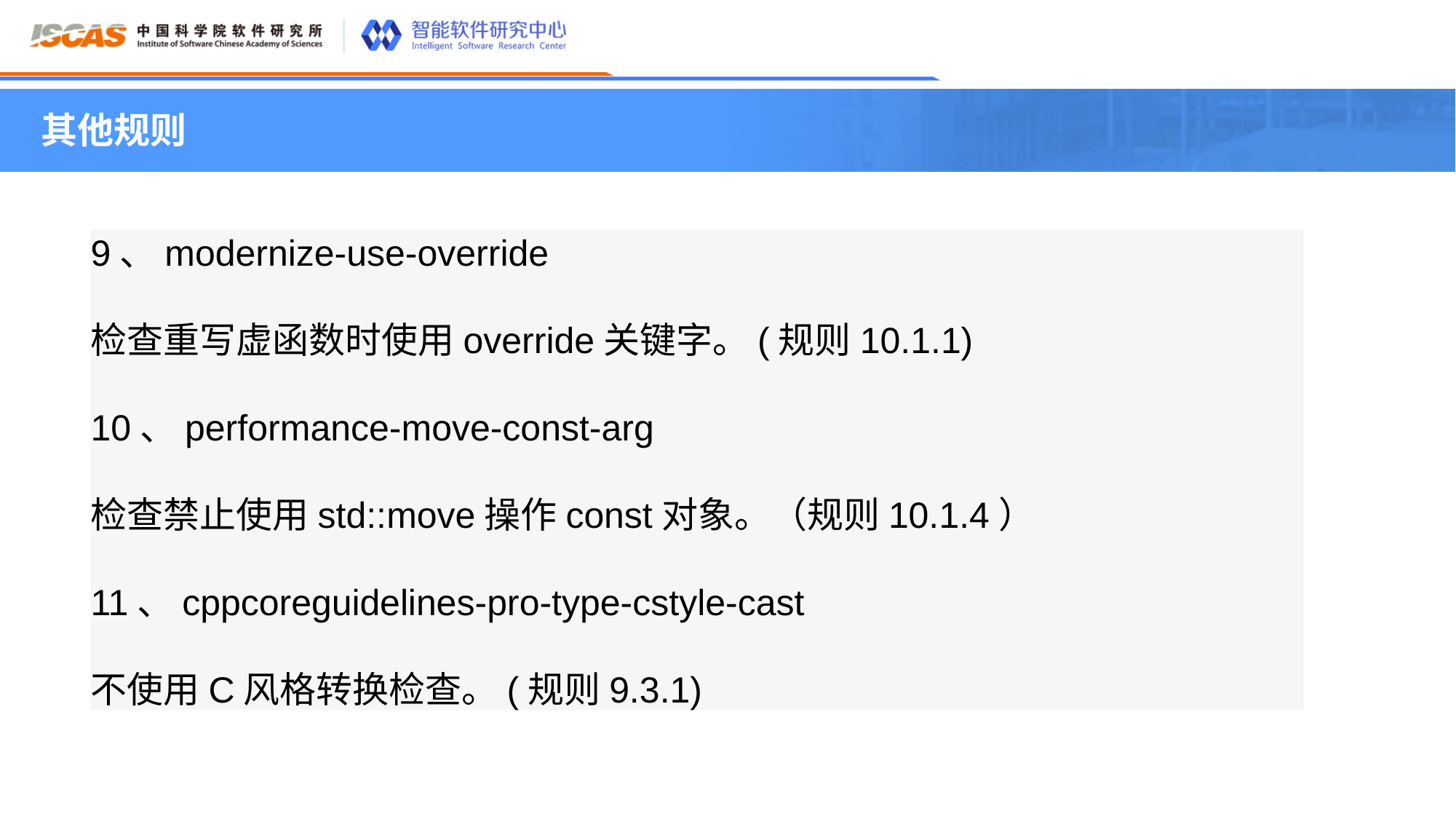

其他规则
9、modernize-use-override

检查重写虚函数时使用override关键字。(规则10.1.1)

10、performance-move-const-arg

检查禁止使用std::move操作const对象。（规则10.1.4）

11、cppcoreguidelines-pro-type-cstyle-cast

不使用C风格转换检查。(规则9.3.1)